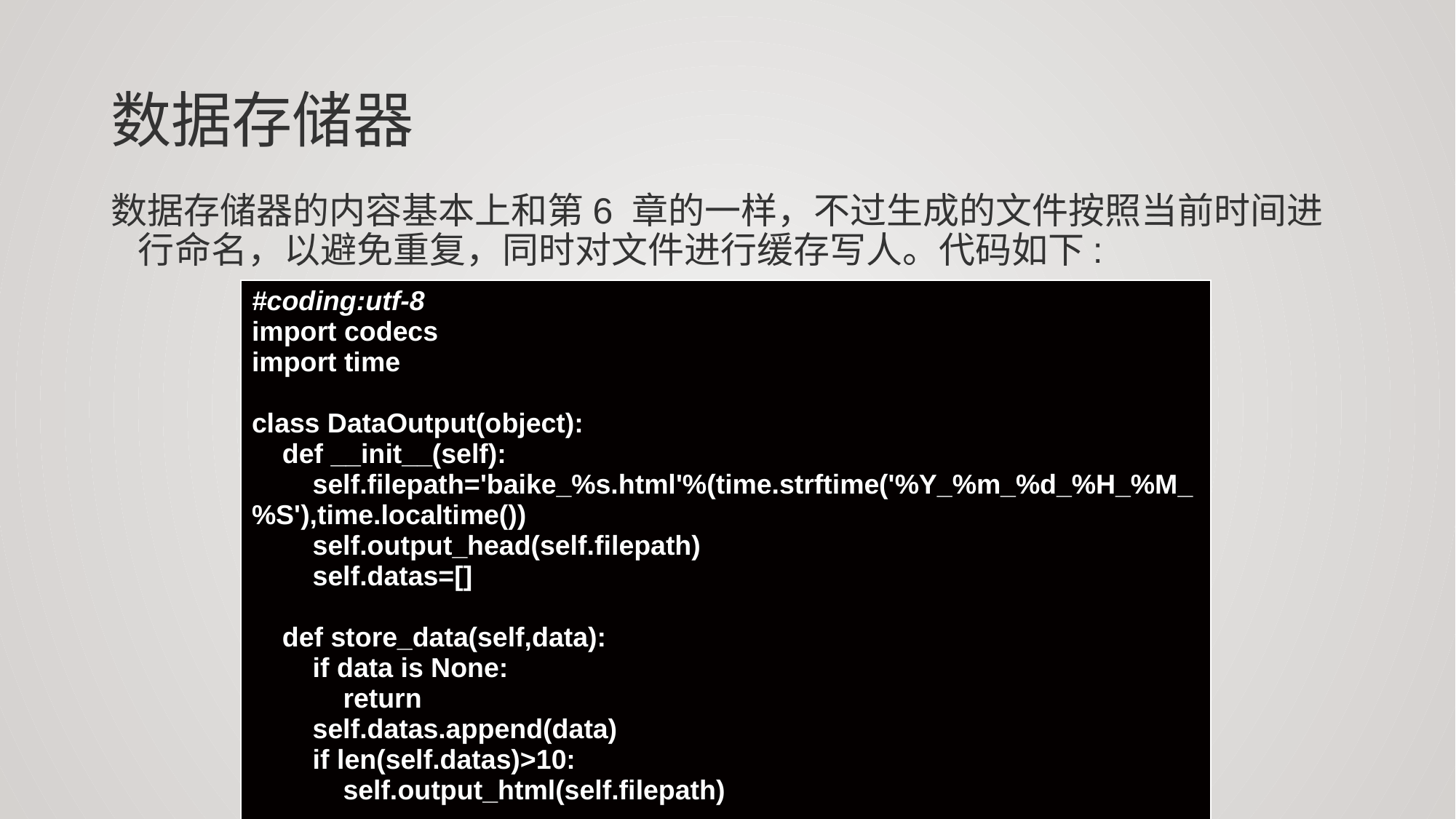

# 数据存储器
数据存储器的内容基本上和第6 章的一样，不过生成的文件按照当前时间进行命名，以避免重复，同时对文件进行缓存写人。代码如下:

| #coding:utf-8 import codecs import time class DataOutput(object): def \_\_init\_\_(self): self.filepath='baike\_%s.html'%(time.strftime('%Y\_%m\_%d\_%H\_%M\_%S'),time.localtime()) self.output\_head(self.filepath) self.datas=[] def store\_data(self,data): if data is None: return self.datas.append(data) if len(self.datas)>10: self.output\_html(self.filepath) def output\_head(self,path): ''' 将HTML头写进去 :param path:文件路径 :return: ''' fout=codecs.open(path,'w',encoding='utf-8') fout.write("<html>") fout.write("<body>") fout.write("<table>") fout.close() def output\_html(self,path): ''' 将数据写入html文件中 :param path:文件路径 :return: ''' fout=codecs.open(path,'a',encoding='utf-8') for data in self.datas: fout.write("<tr>") fout.write("<td>%s</td>"%data['url']) fout.write("<td>%s</td>"%data['title']) fout.write("<td>%s</td>"%data['summary']) fout.write("</tr>") fout.close() def output\_end(self, path): ''' 将HTML头写进去 :param path:文件路径 :return: ''' fout = codecs.open(path, 'w', encoding='utf-8') fout.write("</table>") fout.write("</body>") fout.write("</html>") fout.close() |
| --- |